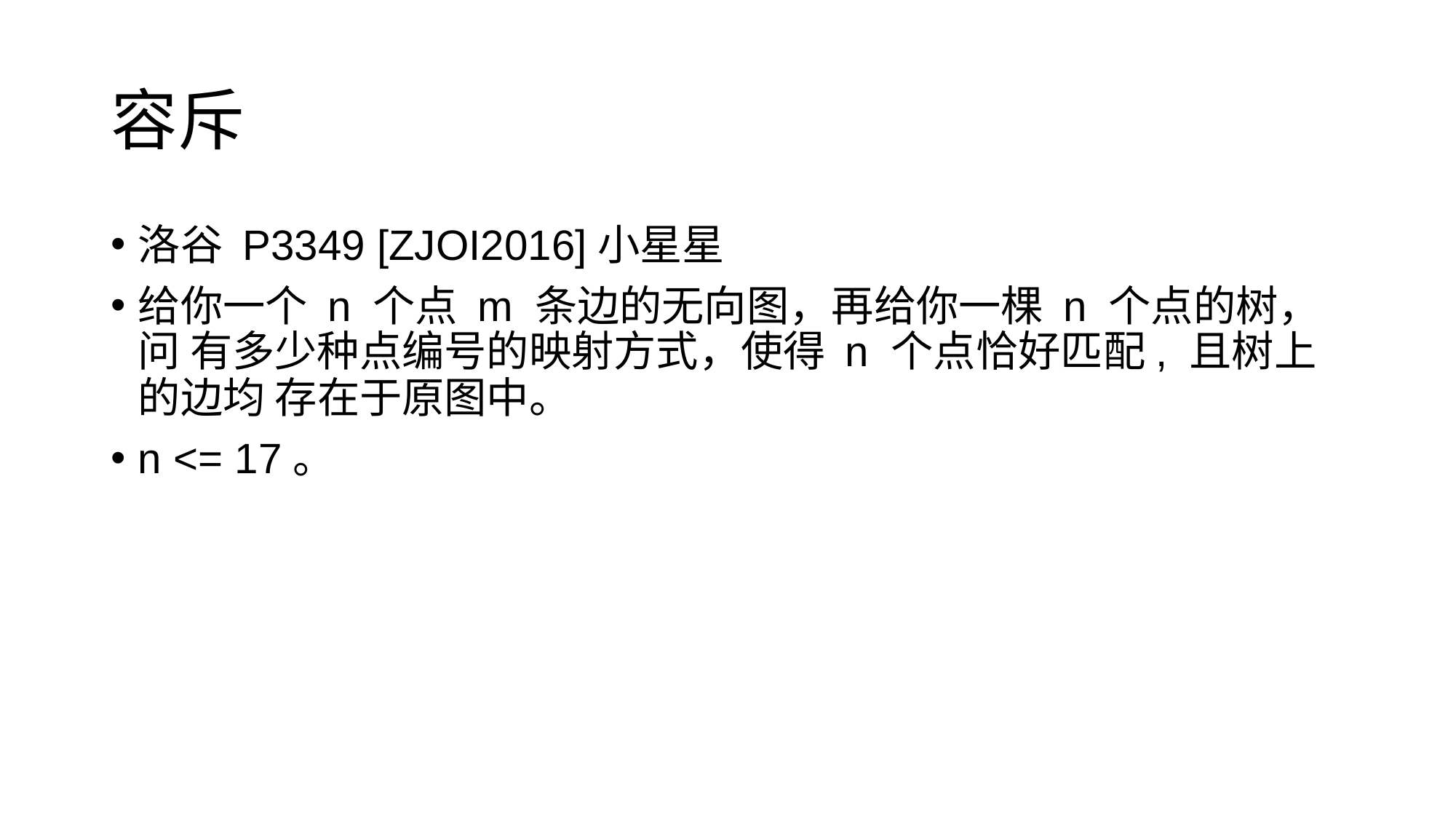

# 容斥
洛⾕ P3349 [ZJOI2016]⼩星星
给你⼀个 n 个点 m 条边的⽆向图，再给你⼀棵 n 个点的树，问 有多少种点编号的映射⽅式，使得 n 个点恰好匹配, 且树上的边均 存在于原图中。
n <= 17。